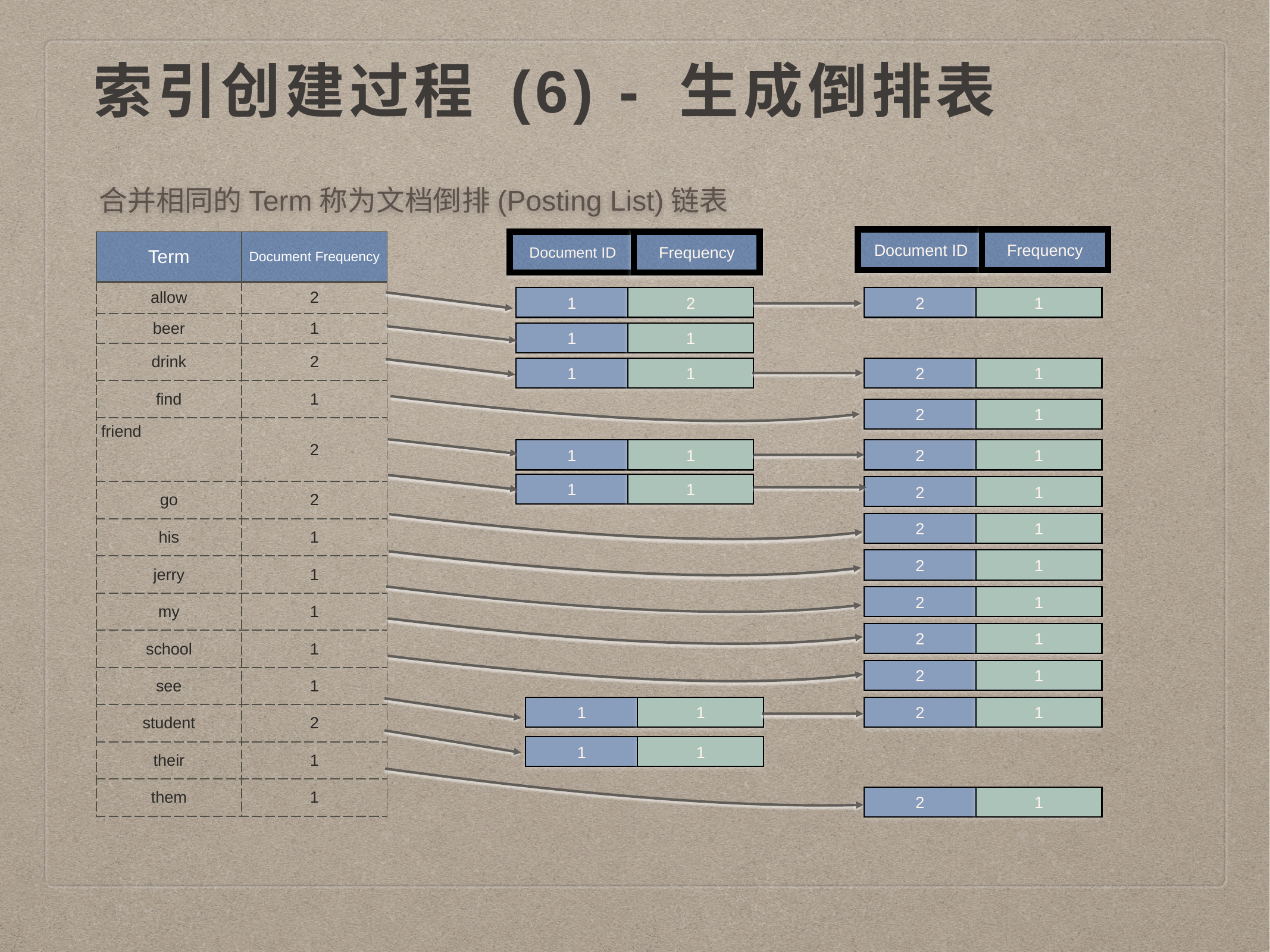

# 索引创建过程 (6) - 生成倒排表
合并相同的Term称为文档倒排(Posting List)链表
Document ID
Frequency
| Term | Document Frequency |
| --- | --- |
| allow | 2 |
| beer | 1 |
| drink | 2 |
| find | 1 |
| friend | 2 |
| go | 2 |
| his | 1 |
| jerry | 1 |
| my | 1 |
| school | 1 |
| see | 1 |
| student | 2 |
| their | 1 |
| them | 1 |
Document ID
Frequency
1
2
2
1

1
1

1
1
2
1

2
1

1
1
2
1

1
1

2
1

2
1

2
1

2
1

2
1

2
1
1
1
2
1

1
1

2
1
13